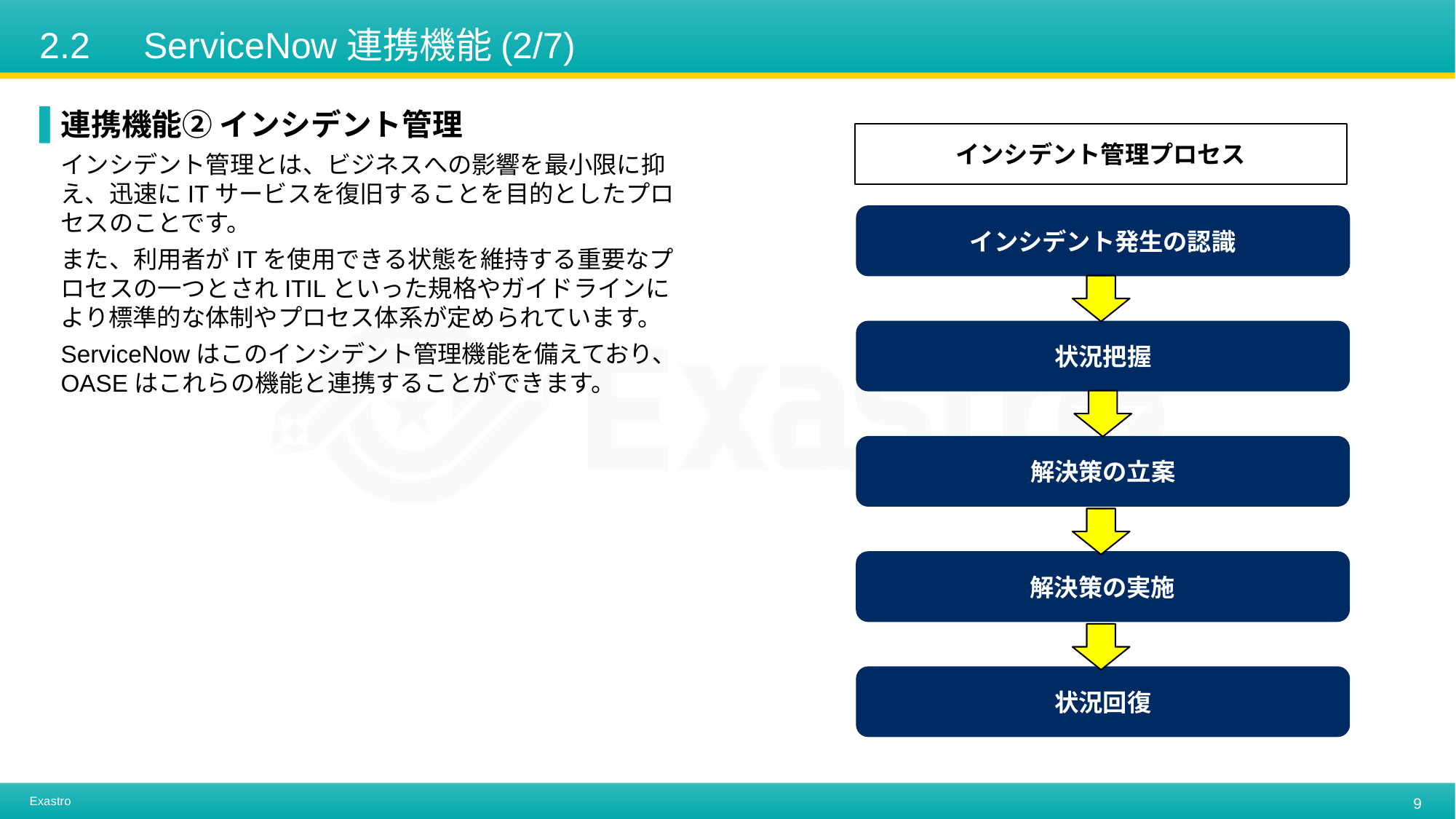

# 2.2　ServiceNow連携機能(2/7)
連携機能② インシデント管理
インシデント管理とは、ビジネスへの影響を最小限に抑え、迅速にITサービスを復旧することを目的としたプロセスのことです。
また、利用者がITを使用できる状態を維持する重要なプロセスの一つとされITILといった規格やガイドラインにより標準的な体制やプロセス体系が定められています。
ServiceNowはこのインシデント管理機能を備えており、OASEはこれらの機能と連携することができます。

インシデント管理プロセス
インシデント発生の認識

状況把握

解決策の立案

解決策の実施

状況回復